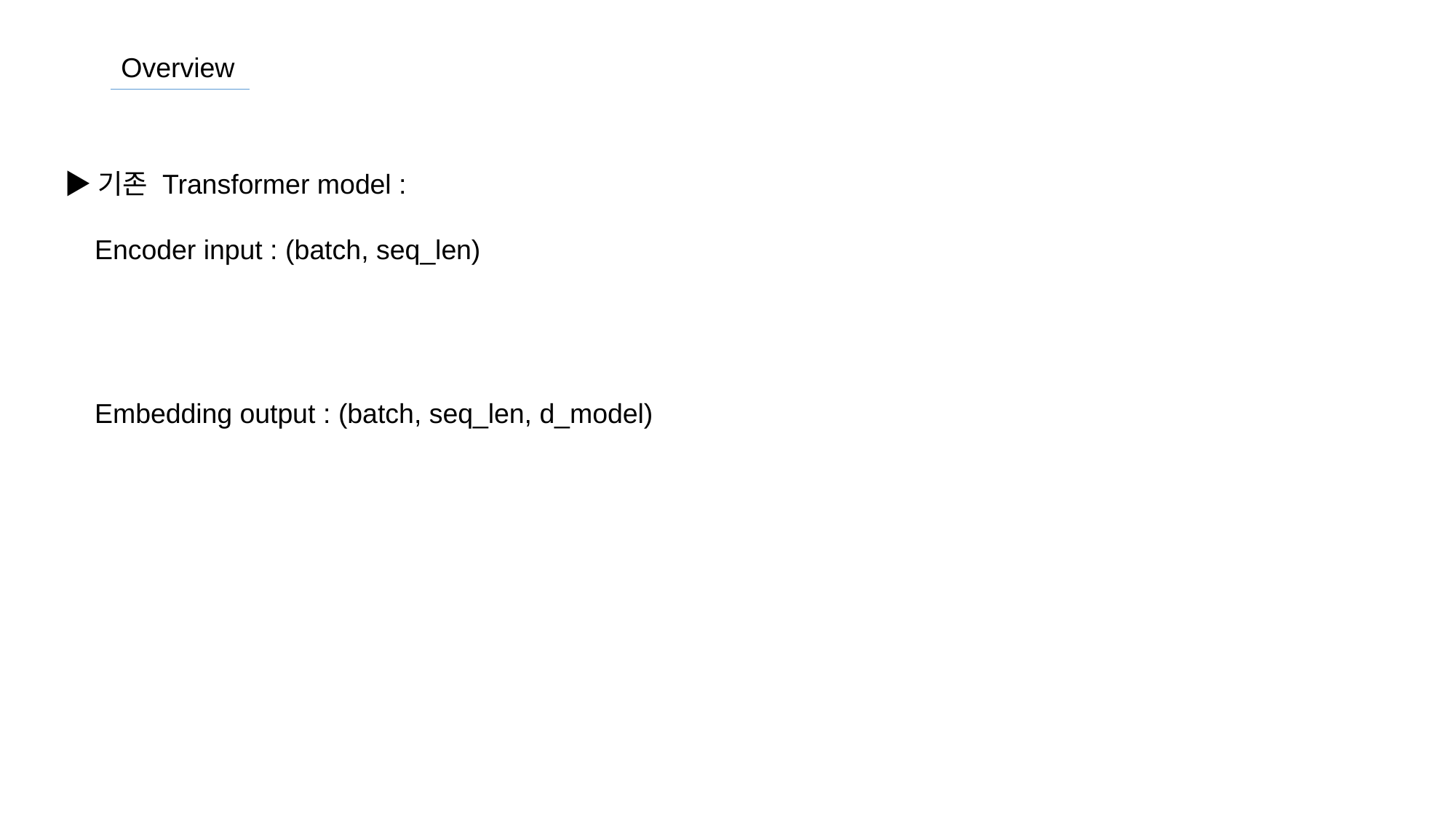

Overview
▶기존 Transformer model :

    Encoder input : (batch, seq_len)

    Embedding output : (batch, seq_len, d_model)